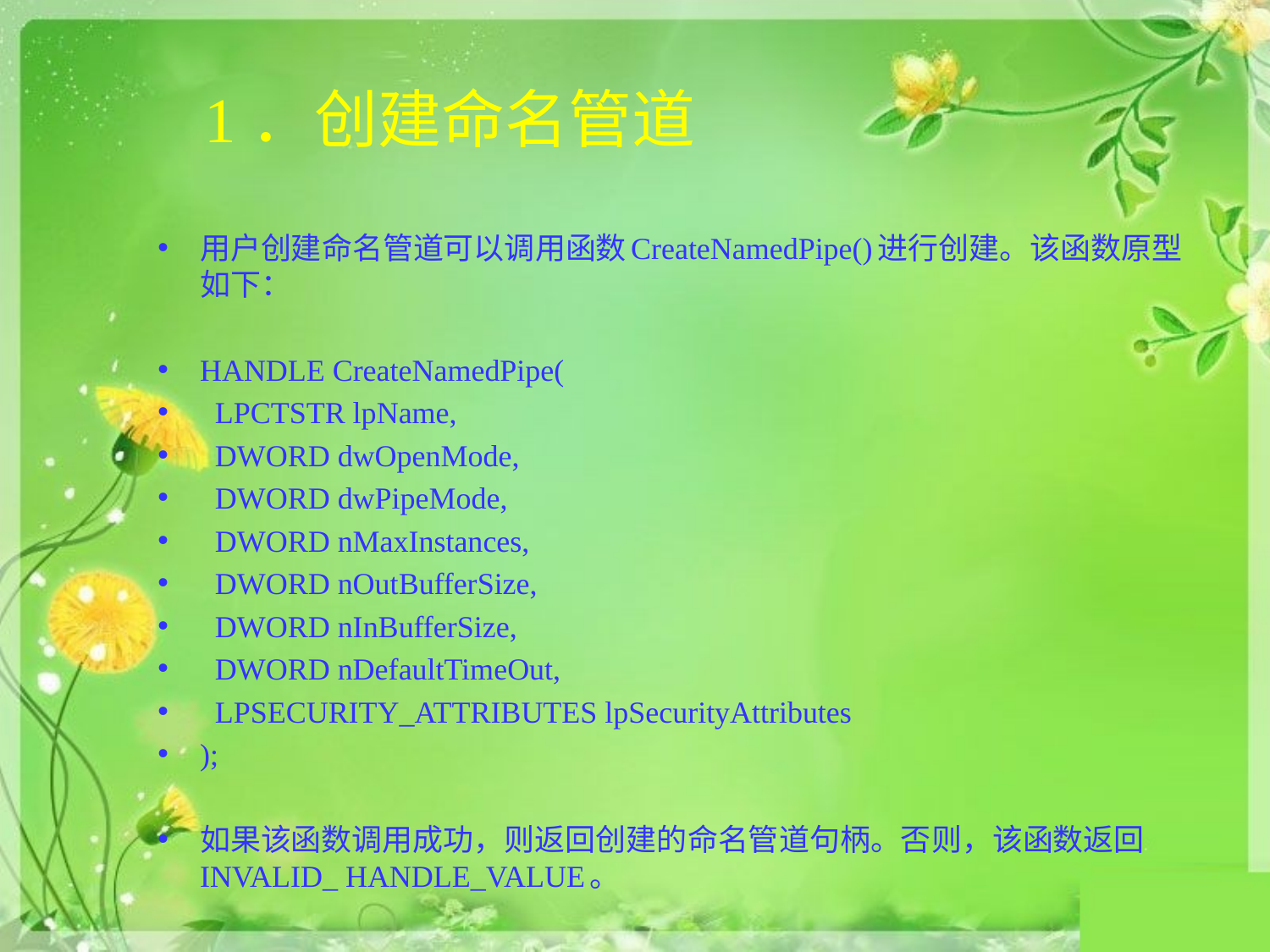

# 1．创建命名管道
用户创建命名管道可以调用函数CreateNamedPipe()进行创建。该函数原型如下：

HANDLE CreateNamedPipe(
  LPCTSTR lpName,
  DWORD dwOpenMode,
  DWORD dwPipeMode,
  DWORD nMaxInstances,
  DWORD nOutBufferSize,
  DWORD nInBufferSize,
  DWORD nDefaultTimeOut,
  LPSECURITY_ATTRIBUTES lpSecurityAttributes
);

如果该函数调用成功，则返回创建的命名管道句柄。否则，该函数返回INVALID_ HANDLE_VALUE。